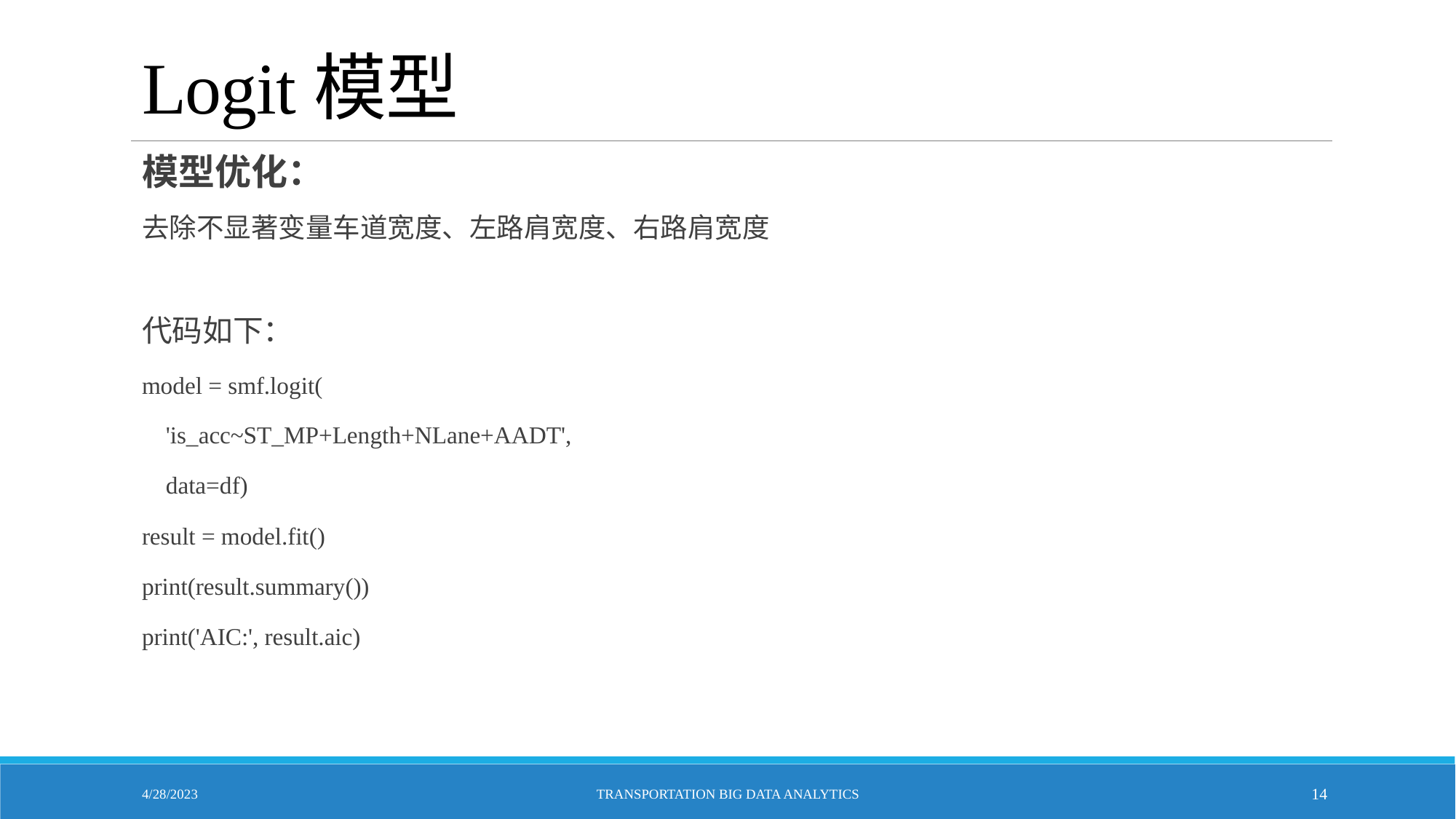

# Logit模型
模型优化：
去除不显著变量车道宽度、左路肩宽度、右路肩宽度

代码如下：
model = smf.logit(
    'is_acc~ST_MP+Length+NLane+AADT',
    data=df)
result = model.fit()
print(result.summary())
print('AIC:', result.aic)
4/28/2023
Transportation Big Data Analytics
14